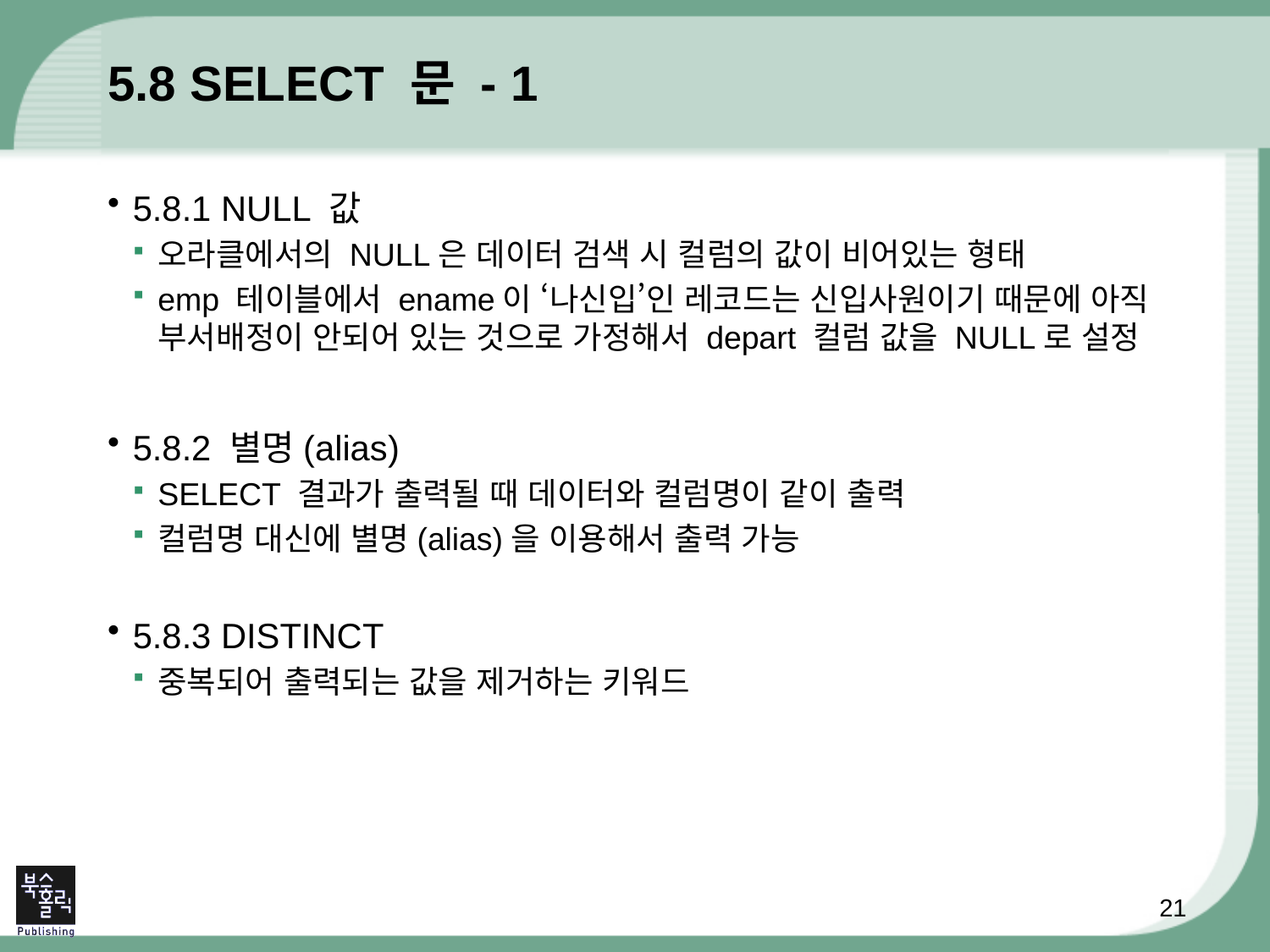

# 5.8 SELECT 문 - 1
5.8.1 NULL 값
오라클에서의 NULL은 데이터 검색 시 컬럼의 값이 비어있는 형태
emp 테이블에서 ename이 ‘나신입’인 레코드는 신입사원이기 때문에 아직 부서배정이 안되어 있는 것으로 가정해서 depart 컬럼 값을 NULL로 설정

5.8.2 별명(alias)
SELECT 결과가 출력될 때 데이터와 컬럼명이 같이 출력
컬럼명 대신에 별명(alias)을 이용해서 출력 가능

5.8.3 DISTINCT
중복되어 출력되는 값을 제거하는 키워드
21